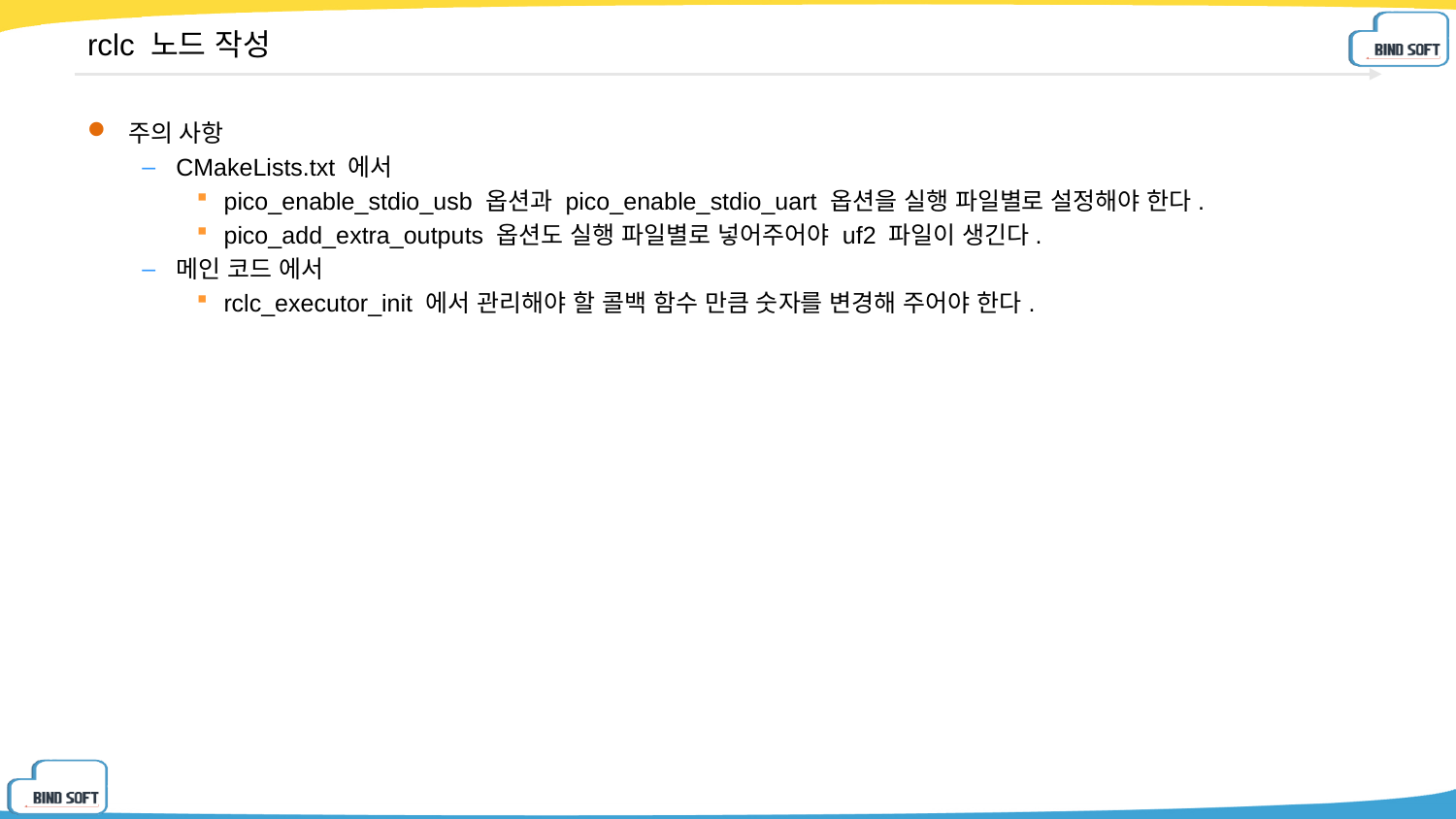

# rclc 노드 작성
주의 사항
CMakeLists.txt 에서
pico_enable_stdio_usb 옵션과 pico_enable_stdio_uart 옵션을 실행 파일별로 설정해야 한다.
pico_add_extra_outputs 옵션도 실행 파일별로 넣어주어야 uf2 파일이 생긴다.
메인 코드 에서
rclc_executor_init 에서 관리해야 할 콜백 함수 만큼 숫자를 변경해 주어야 한다.